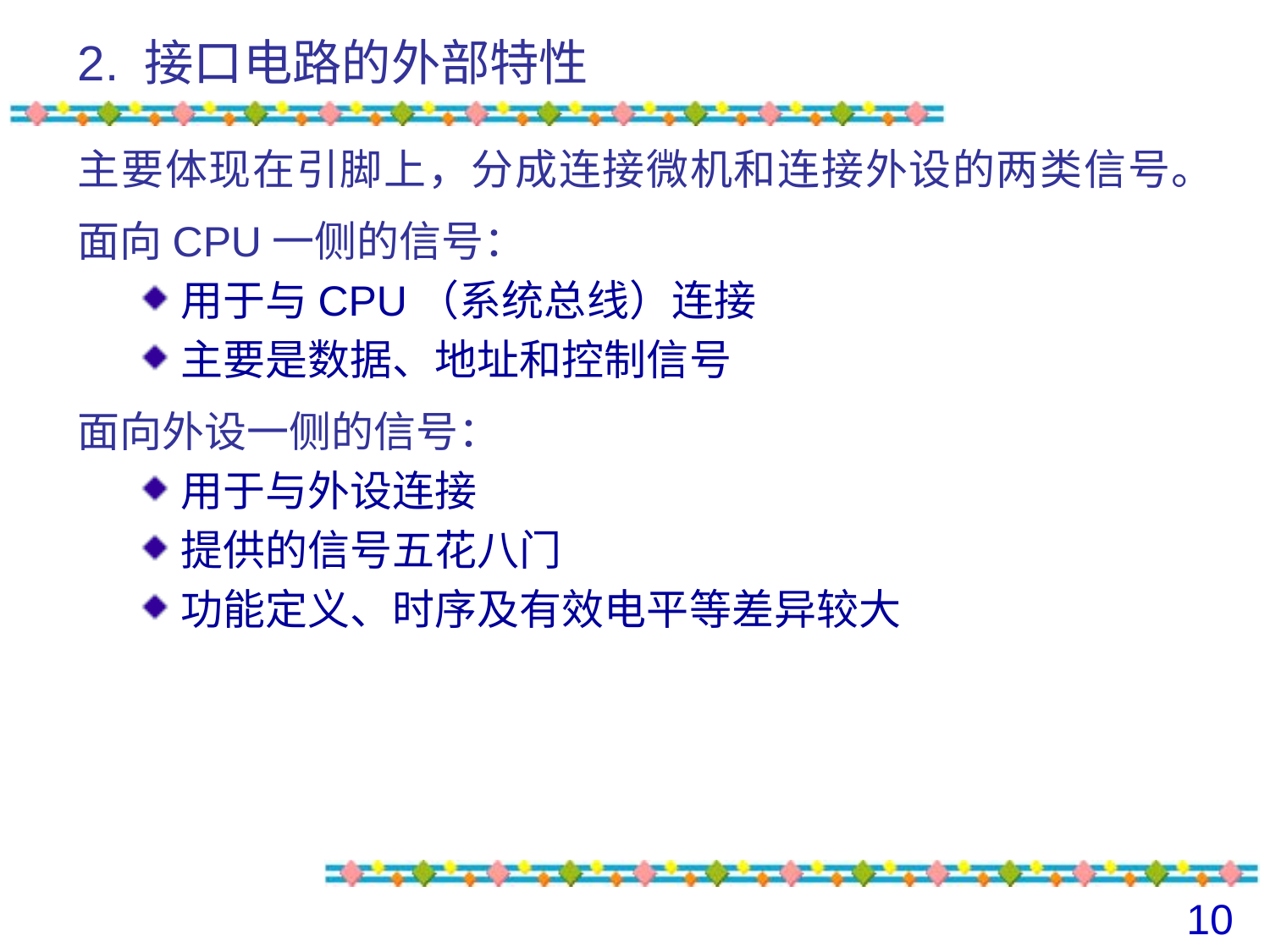

# 2. 接口电路的外部特性
主要体现在引脚上，分成连接微机和连接外设的两类信号。
面向CPU一侧的信号：
用于与CPU（系统总线）连接
主要是数据、地址和控制信号
面向外设一侧的信号：
用于与外设连接
提供的信号五花八门
功能定义、时序及有效电平等差异较大